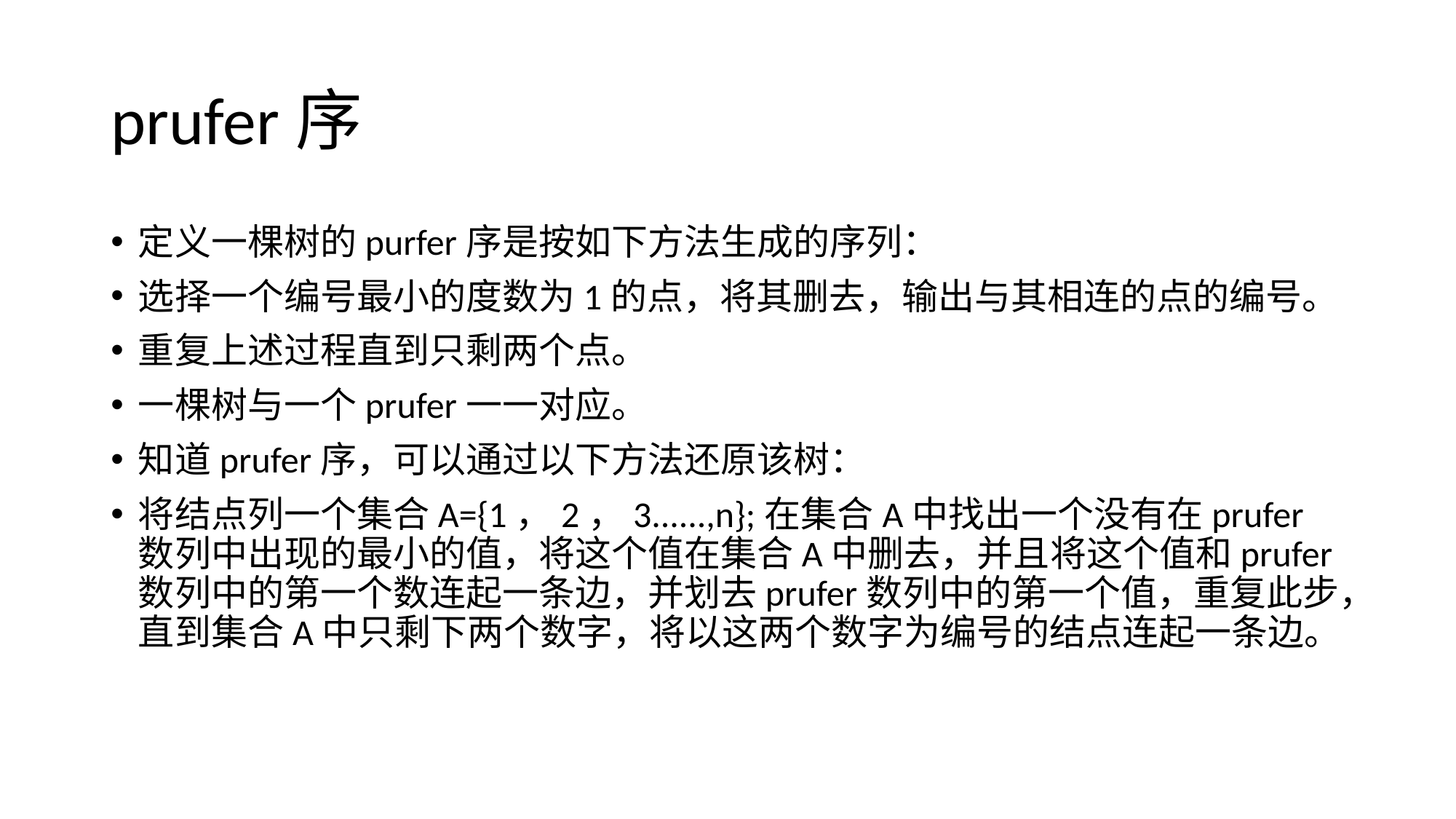

# prufer序
定义一棵树的purfer序是按如下方法生成的序列：
选择一个编号最小的度数为1的点，将其删去，输出与其相连的点的编号。
重复上述过程直到只剩两个点。
一棵树与一个prufer一一对应。
知道prufer序，可以通过以下方法还原该树：
将结点列一个集合A={1，2，3......,n};在集合A中找出一个没有在prufer数列中出现的最小的值，将这个值在集合A中删去，并且将这个值和prufer数列中的第一个数连起一条边，并划去prufer数列中的第一个值，重复此步，直到集合A中只剩下两个数字，将以这两个数字为编号的结点连起一条边。